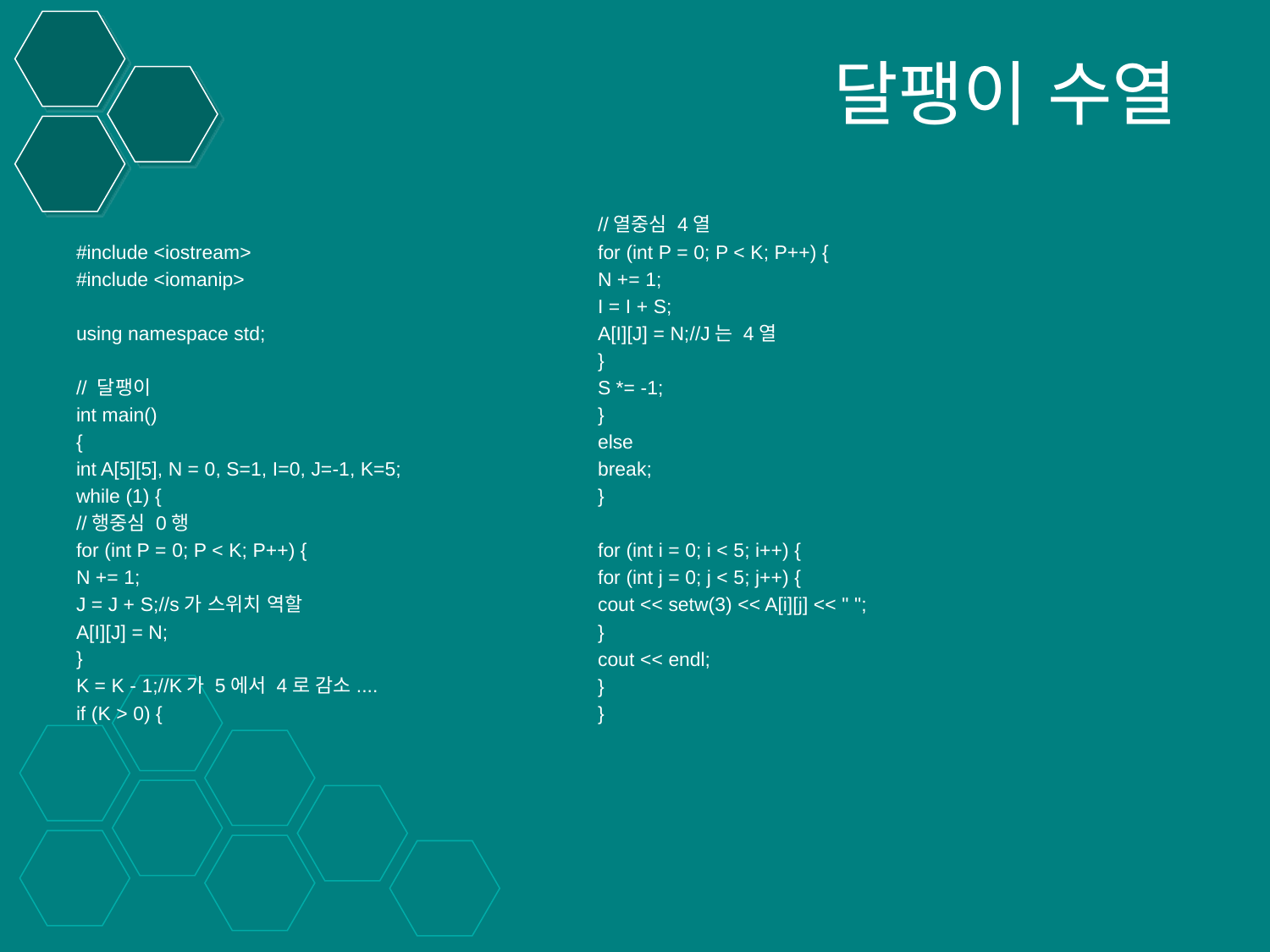

# 달팽이 수열

#include <iostream>
#include <iomanip>

using namespace std;

// 달팽이
int main()
{
int A[5][5], N = 0, S=1, I=0, J=-1, K=5;
while (1) {
//행중심 0행
for (int P = 0; P < K; P++) {
N += 1;
J = J + S;//s가 스위치 역할
A[I][J] = N;
}
K = K - 1;//K가 5에서 4로 감소....
if (K > 0) {
//열중심 4열
for (int P = 0; P < K; P++) {
N += 1;
I = I + S;
A[I][J] = N;//J는 4열
}
S *= -1;
}
else
break;
}

for (int i = 0; i < 5; i++) {
for (int j = 0; j < 5; j++) {
cout << setw(3) << A[i][j] << " ";
}
cout << endl;
}
}